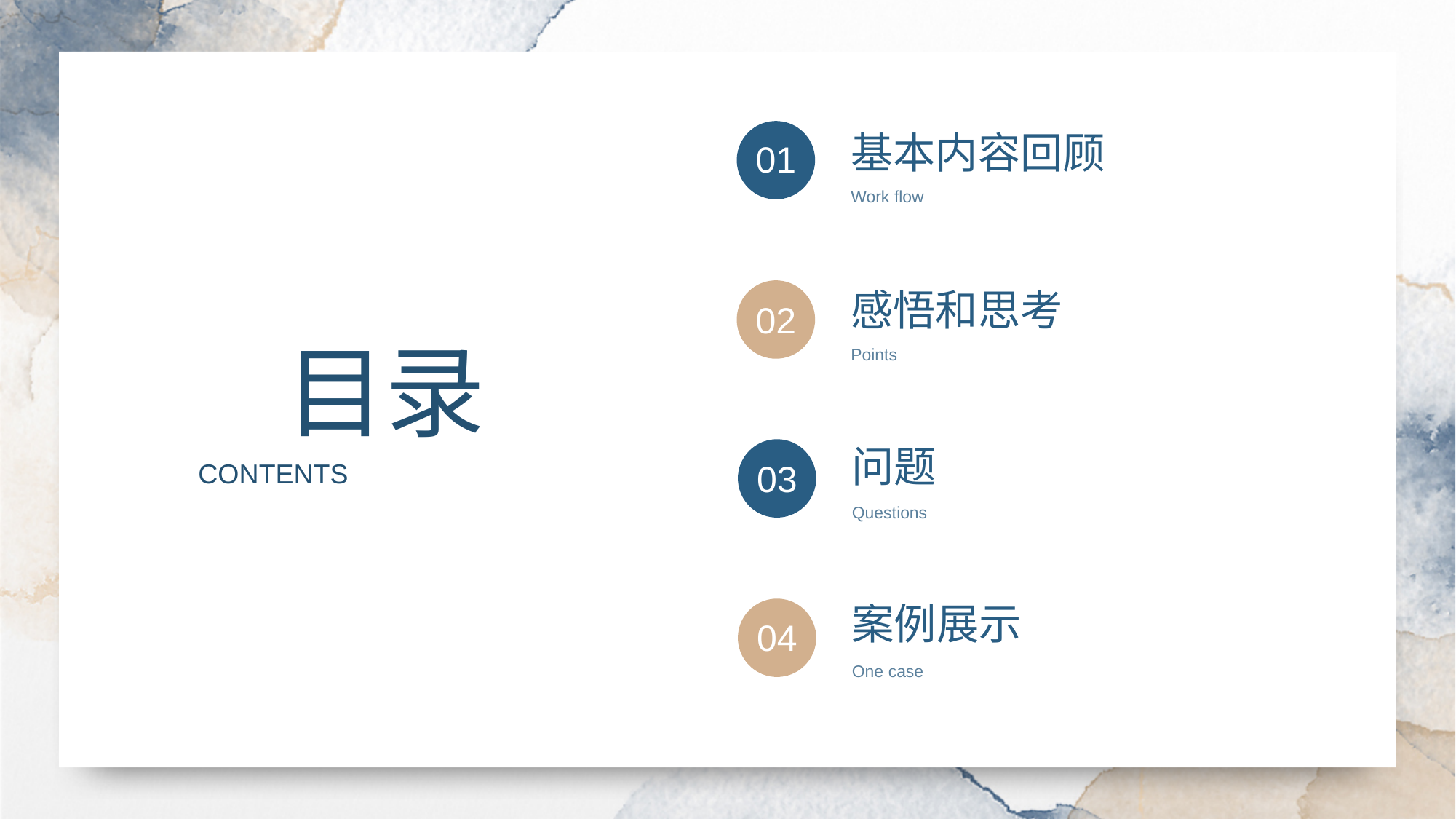

基本内容回顾

01
Work flow
感悟和思考

02
目录
CONTENTS
Points
问题

03
Questions
案例展示

04
One case